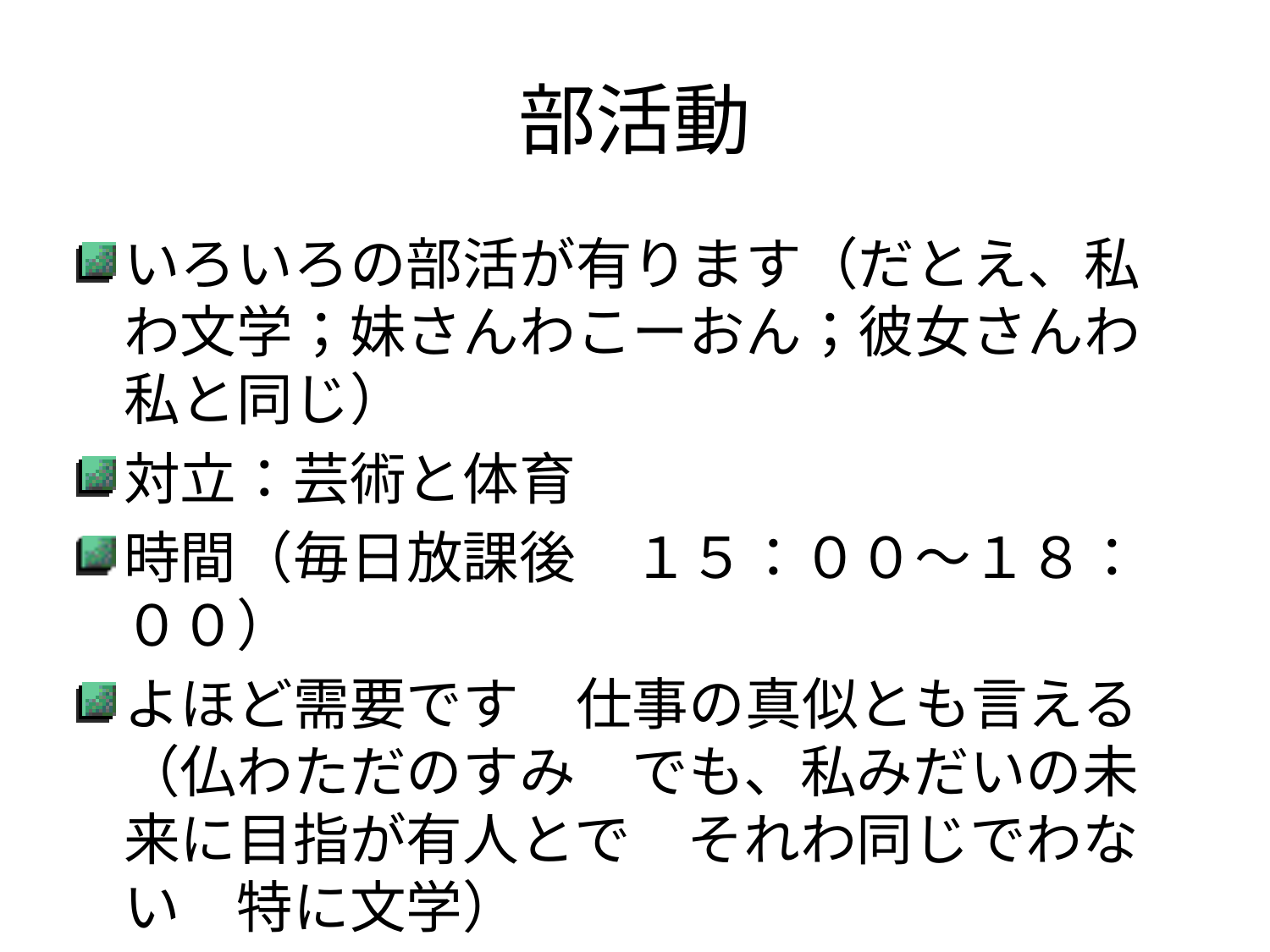

# 部活動
いろいろの部活が有ります（だとえ、私わ文学；妹さんわこーおん；彼女さんわ私と同じ）
対立：芸術と体育
時間（毎日放課後　１５：００～１８：００）
よほど需要です　仕事の真似とも言える（仏わただのすみ　でも、私みだいの未来に目指が有人とで　それわ同じでわない　特に文学）